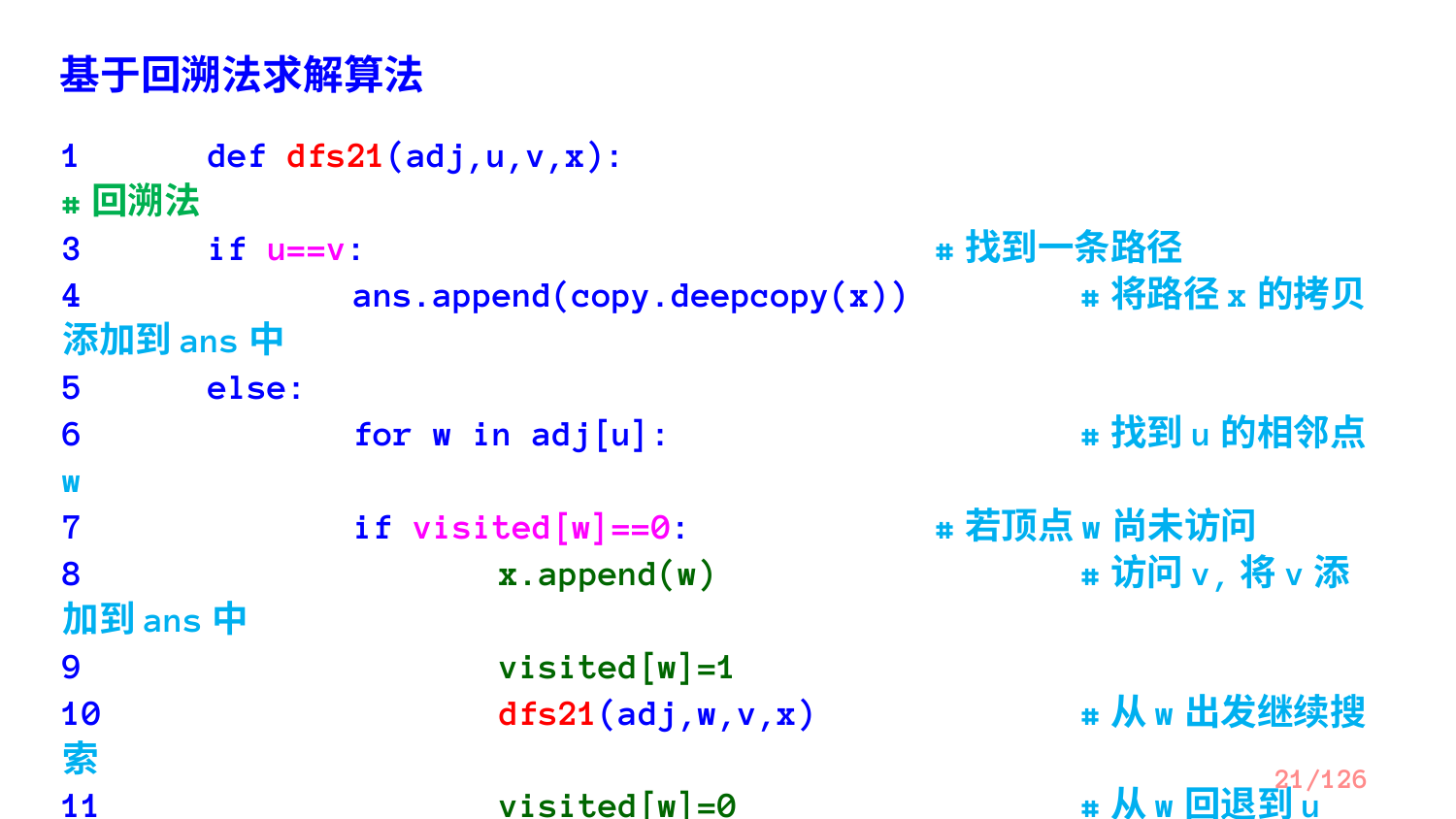

基于回溯法求解算法
1	def dfs21(adj,u,v,x):    					#回溯法
3   	if u==v:                          	#找到一条路径
4    		ans.append(copy.deepcopy(x))   	#将路径x的拷贝添加到ans中
5   	else:
6    		for w in adj[u]:              	#找到u的相邻点w
7      		if visited[w]==0:           	#若顶点w尚未访问
8        		x.append(w)              	#访问v,将v添加到ans中
9          		visited[w]=1
10         		dfs21(adj,w,v,x)         	#从w出发继续搜索
11         		visited[w]=0             	#从w回退到u
12         		x.pop()
21/126